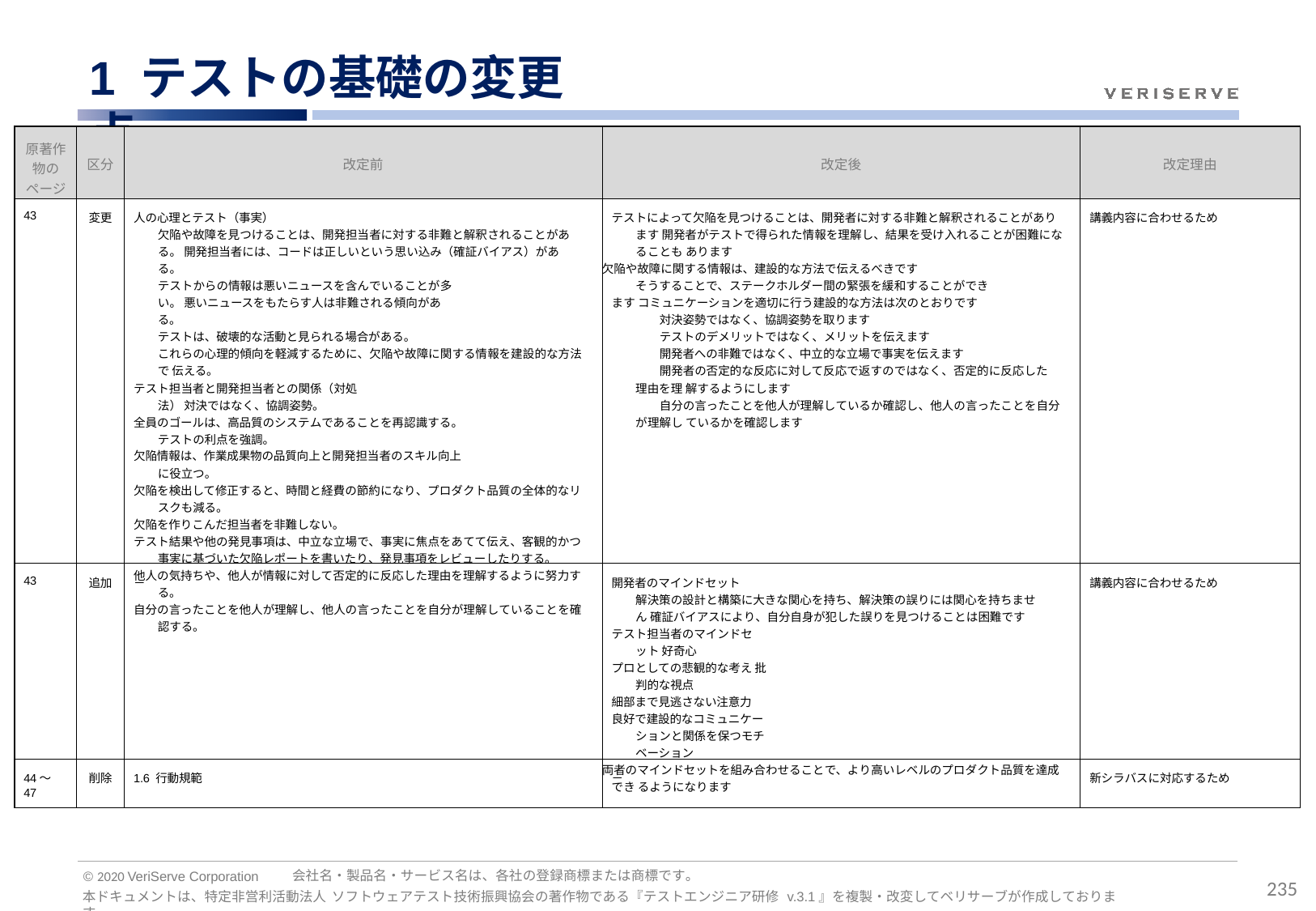

# 1 テストの基礎の変更点

| 原著作 物の ページ | 区分 | 改定前 | 改定後 | 改定理由 |
| --- | --- | --- | --- | --- |
| 43 | 変更 | 人の心理とテスト（事実） 欠陥や故障を見つけることは、開発担当者に対する非難と解釈されることがある。 開発担当者には、コードは正しいという思い込み（確証バイアス）がある。 テストからの情報は悪いニュースを含んでいることが多い。 悪いニュースをもたらす人は非難される傾向がある。 テストは、破壊的な活動と見られる場合がある。 これらの心理的傾向を軽減するために、欠陥や故障に関する情報を建設的な方法で 伝える。 テスト担当者と開発担当者との関係（対処法） 対決ではなく、協調姿勢。 全員のゴールは、高品質のシステムであることを再認識する。 テストの利点を強調。 欠陥情報は、作業成果物の品質向上と開発担当者のスキル向上に役立つ。 欠陥を検出して修正すると、時間と経費の節約になり、プロダクト品質の全体的なリ スクも減る。 欠陥を作りこんだ担当者を非難しない。 テスト結果や他の発見事項は、中立な立場で、事実に焦点をあてて伝え、客観的かつ 事実に基づいた欠陥レポートを書いたり、発見事項をレビューしたりする。 他人の気持ちや、他人が情報に対して否定的に反応した理由を理解するように努力す る。 自分の言ったことを他人が理解し、他人の言ったことを自分が理解していることを確 認する。 | テストによって欠陥を見つけることは、開発者に対する非難と解釈されることがあります 開発者がテストで得られた情報を理解し、結果を受け入れることが困難になることも あります 欠陥や故障に関する情報は、建設的な方法で伝えるべきです そうすることで、ステークホルダー間の緊張を緩和することができます コミュニケーションを適切に行う建設的な方法は次のとおりです 対決姿勢ではなく、協調姿勢を取ります テストのデメリットではなく、メリットを伝えます 開発者への非難ではなく、中立的な立場で事実を伝えます 開発者の否定的な反応に対して反応で返すのではなく、否定的に反応した理由を理 解するようにします 自分の言ったことを他人が理解しているか確認し、他人の言ったことを自分が理解し ているかを確認します | 講義内容に合わせるため |
| 43 | 追加 | － | 開発者のマインドセット 解決策の設計と構築に大きな関心を持ち、解決策の誤りには関心を持ちません 確証バイアスにより、自分自身が犯した誤りを見つけることは困難です テスト担当者のマインドセット 好奇心 プロとしての悲観的な考え 批判的な視点 細部まで見逃さない注意力 良好で建設的なコミュニケーションと関係を保つモチベーション 両者のマインドセットを組み合わせることで、より高いレベルのプロダクト品質を達成でき るようになります | 講義内容に合わせるため |
| 44～ 47 | 削除 | 1.6 行動規範 | － | 新シラバスに対応するため |
会社名・製品名・サービス名は、各社の登録商標または商標です。
© 2020 VeriServe Corporation
235
本ドキュメントは、特定非営利活動法人 ソフトウェアテスト技術振興協会の著作物である『テストエンジニア研修 v.3.1』を複製・改変してベリサーブが作成しております。